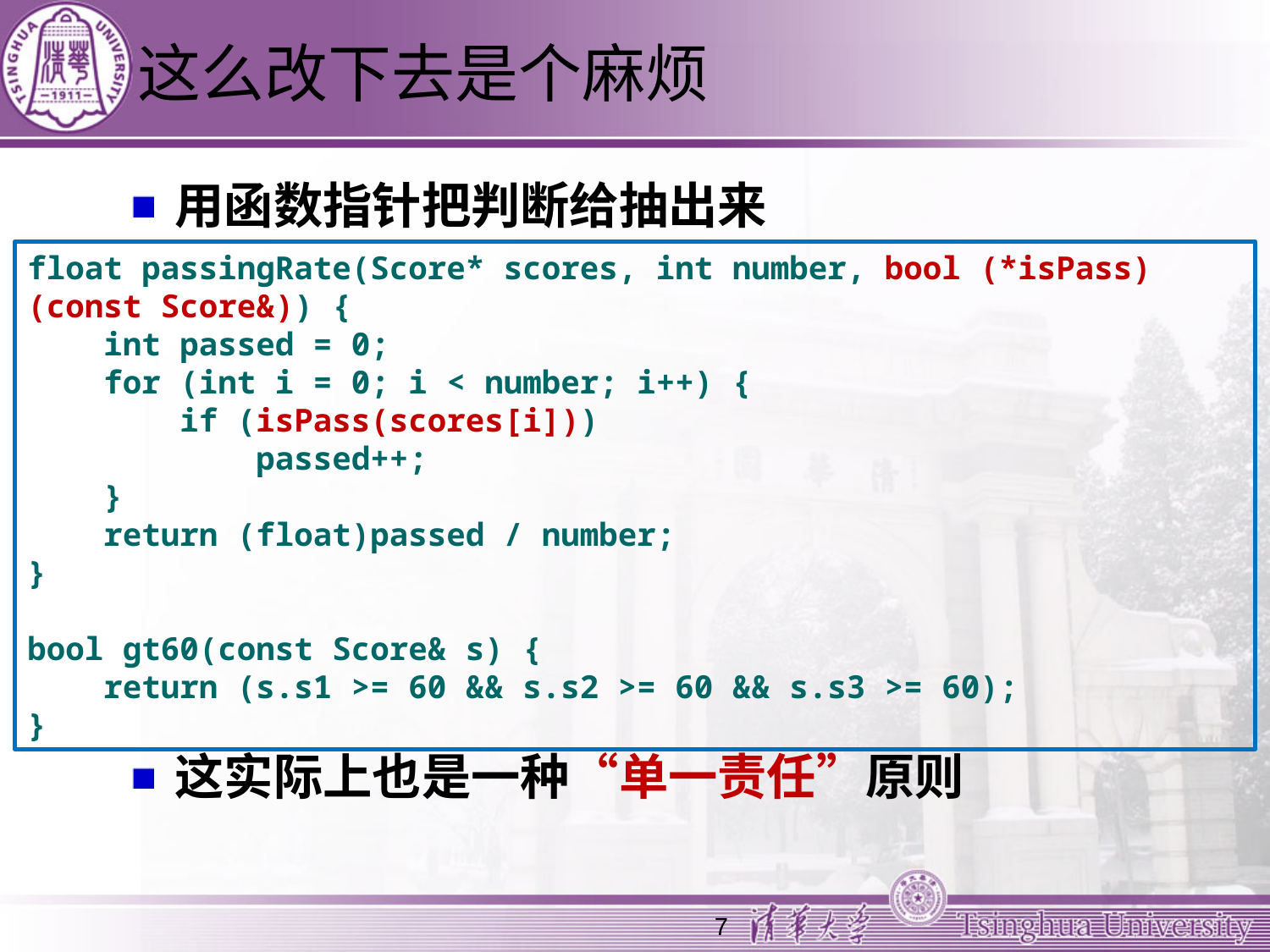

# 这么改下去是个麻烦
用函数指针把判断给抽出来

这实际上也是一种“单一责任”原则
float passingRate(Score* scores, int number, bool (*isPass)(const Score&)) {
    int passed = 0;
    for (int i = 0; i < number; i++) {
        if (isPass(scores[i]))
            passed++;
    }
    return (float)passed / number;
}

bool gt60(const Score& s) {
    return (s.s1 >= 60 && s.s2 >= 60 && s.s3 >= 60);
}
7